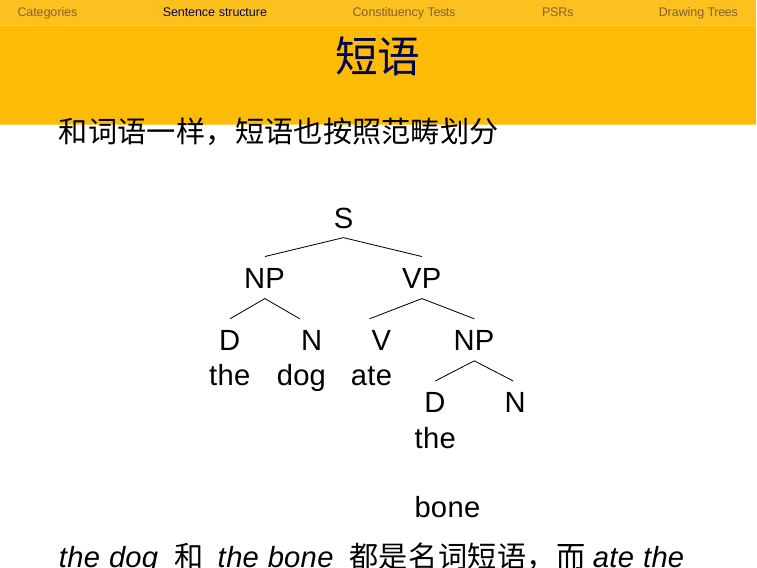

Categories	Sentence structure	Constituency Tests	PSRs	Drawing Trees
# 短语
和词语一样，短语也按照范畴划分

S

VP
NP
D	N	V
the	dog	ate

NP

D	N
the	bone
the dog 和 the bone 都是名词短语，而ate the bone 是动词短语（VP）